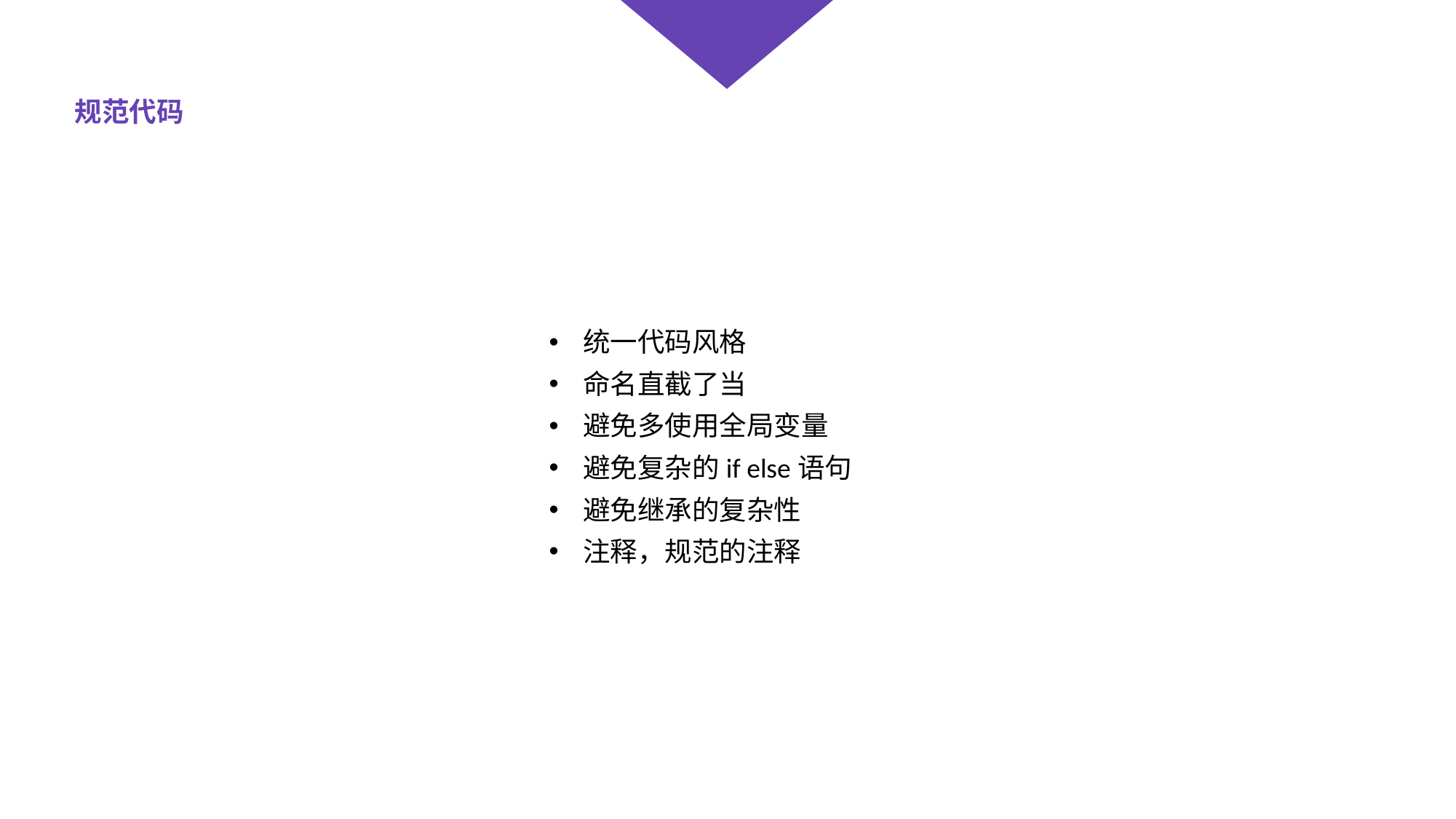

规范代码

统一代码风格
命名直截了当
避免多使用全局变量
避免复杂的if else语句
避免继承的复杂性
注释，规范的注释